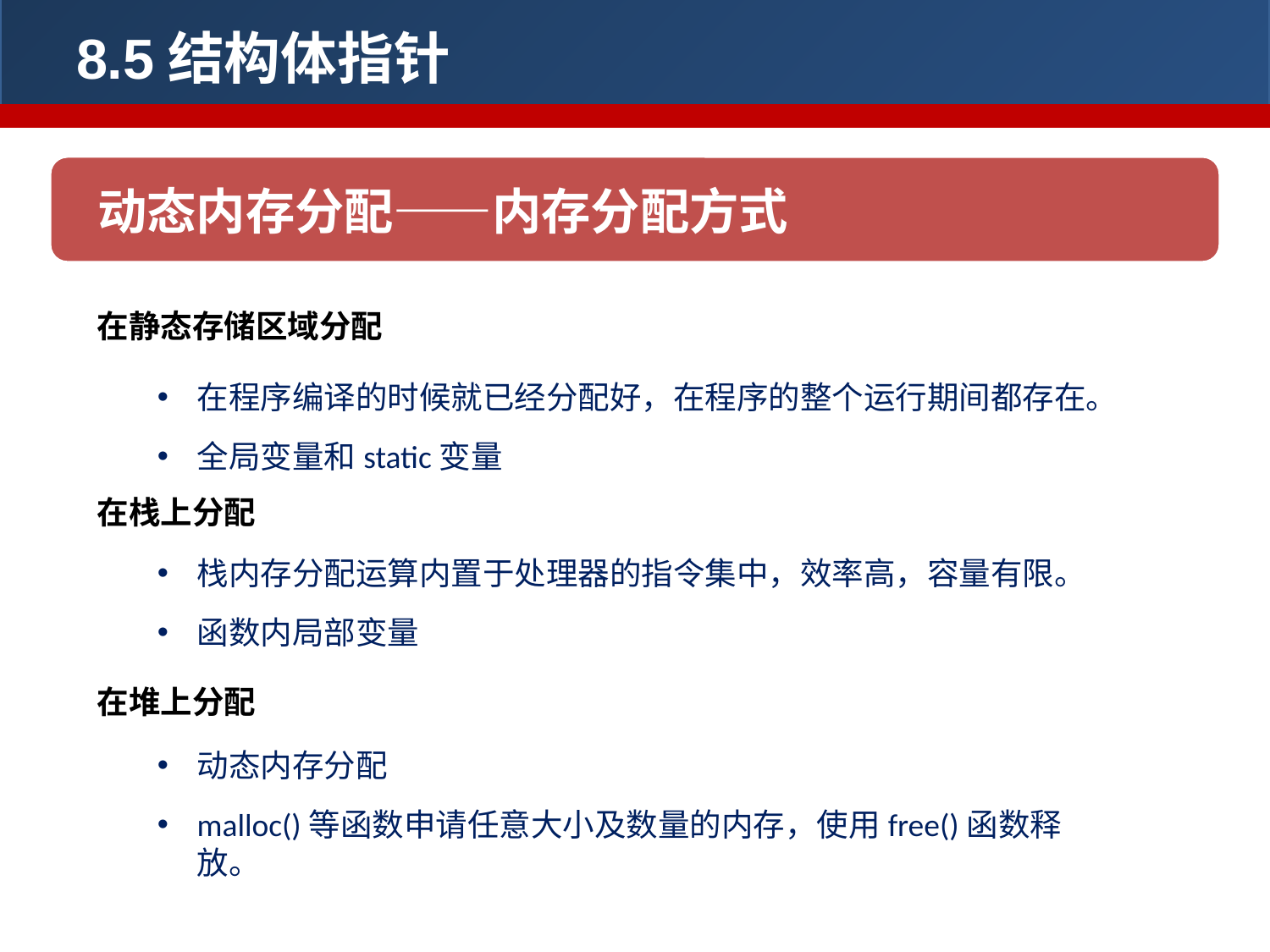

8.5结构体指针
动态内存分配——内存分配方式
在静态存储区域分配
在程序编译的时候就已经分配好，在程序的整个运行期间都存在。
全局变量和static变量
在栈上分配
栈内存分配运算内置于处理器的指令集中，效率高，容量有限。
函数内局部变量
在堆上分配
动态内存分配
malloc()等函数申请任意大小及数量的内存，使用free()函数释放。